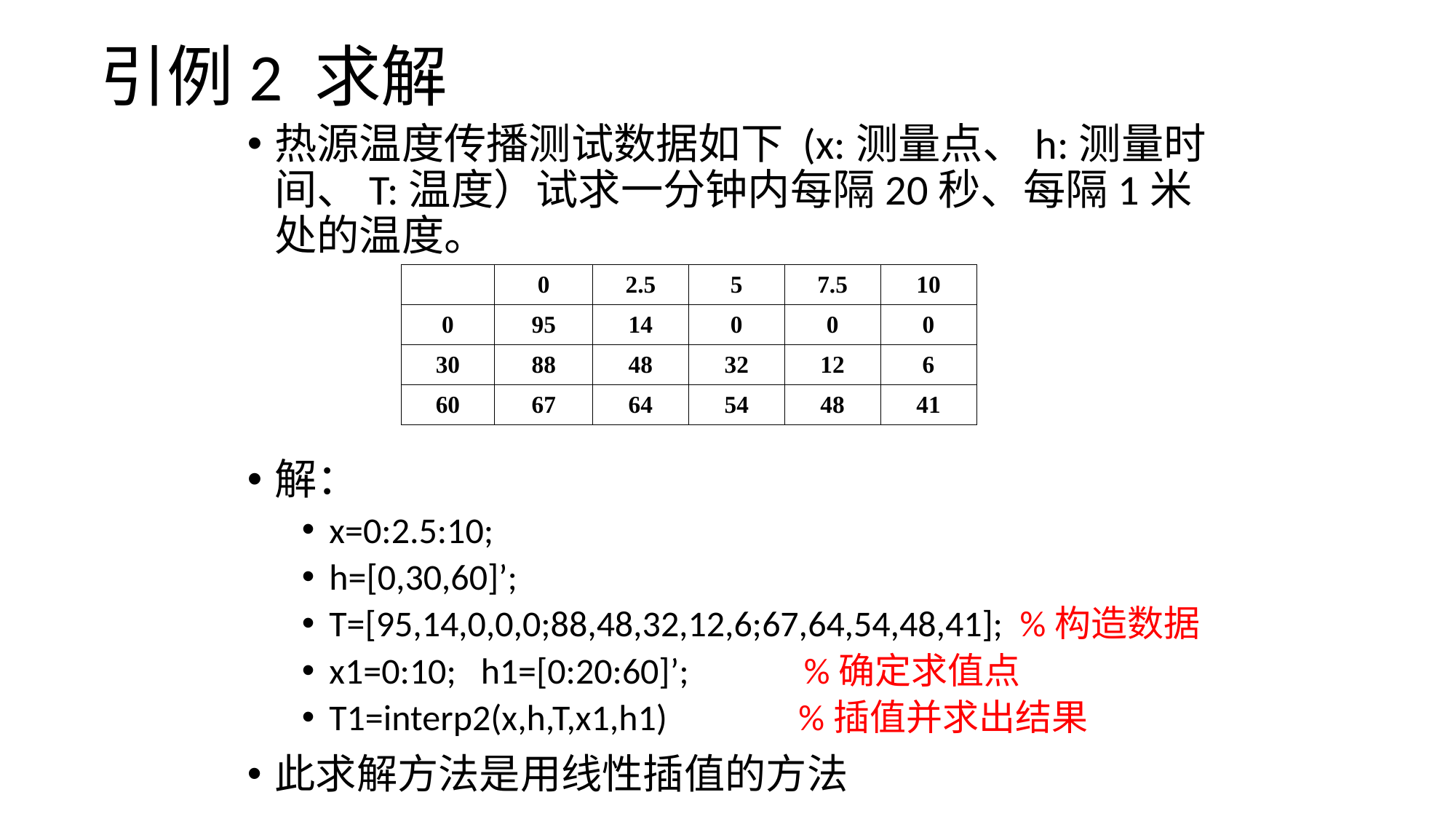

# 引例2 求解
热源温度传播测试数据如下 (x:测量点、h:测量时间、T:温度）试求一分钟内每隔20秒、每隔1米处的温度。

解：
x=0:2.5:10;
h=[0,30,60]’;
T=[95,14,0,0,0;88,48,32,12,6;67,64,54,48,41];  %构造数据
x1=0:10;   h1=[0:20:60]’;              %确定求值点
T1=interp2(x,h,T,x1,h1)                %插值并求出结果
此求解方法是用线性插值的方法
|  | 0 | 2.5 | 5 | 7.5 | 10 |
| --- | --- | --- | --- | --- | --- |
| 0 | 95 | 14 | 0 | 0 | 0 |
| 30 | 88 | 48 | 32 | 12 | 6 |
| 60 | 67 | 64 | 54 | 48 | 41 |